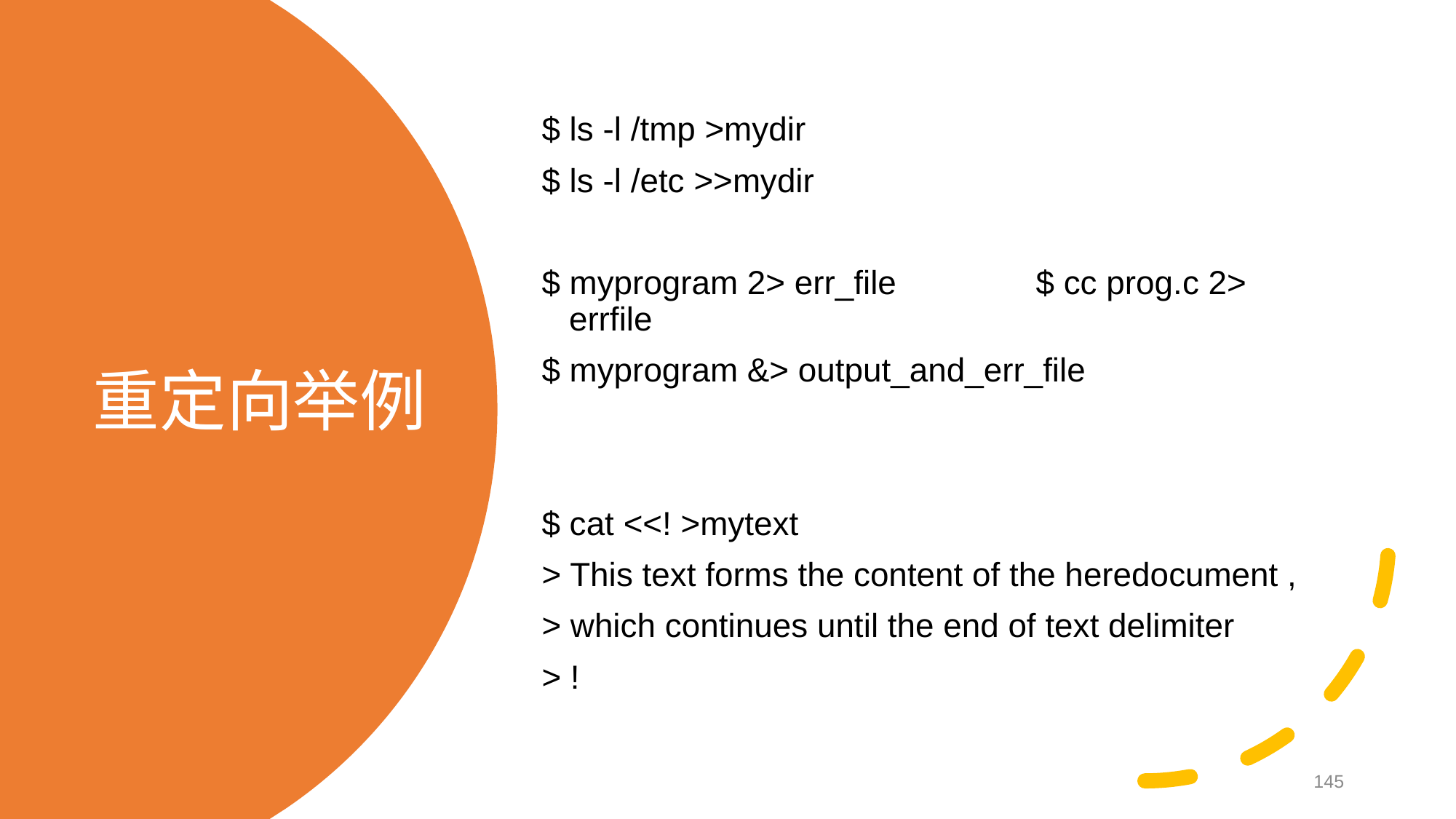

$ ls -l /tmp >mydir
$ ls -l /etc >>mydir

$ myprogram 2> err_file               $ cc prog.c 2> errfile
$ myprogram &> output_and_err_file

$ cat <<! >mytext
> This text forms the content of the heredocument ,
> which continues until the end of text delimiter
> !
# 重定向举例

145